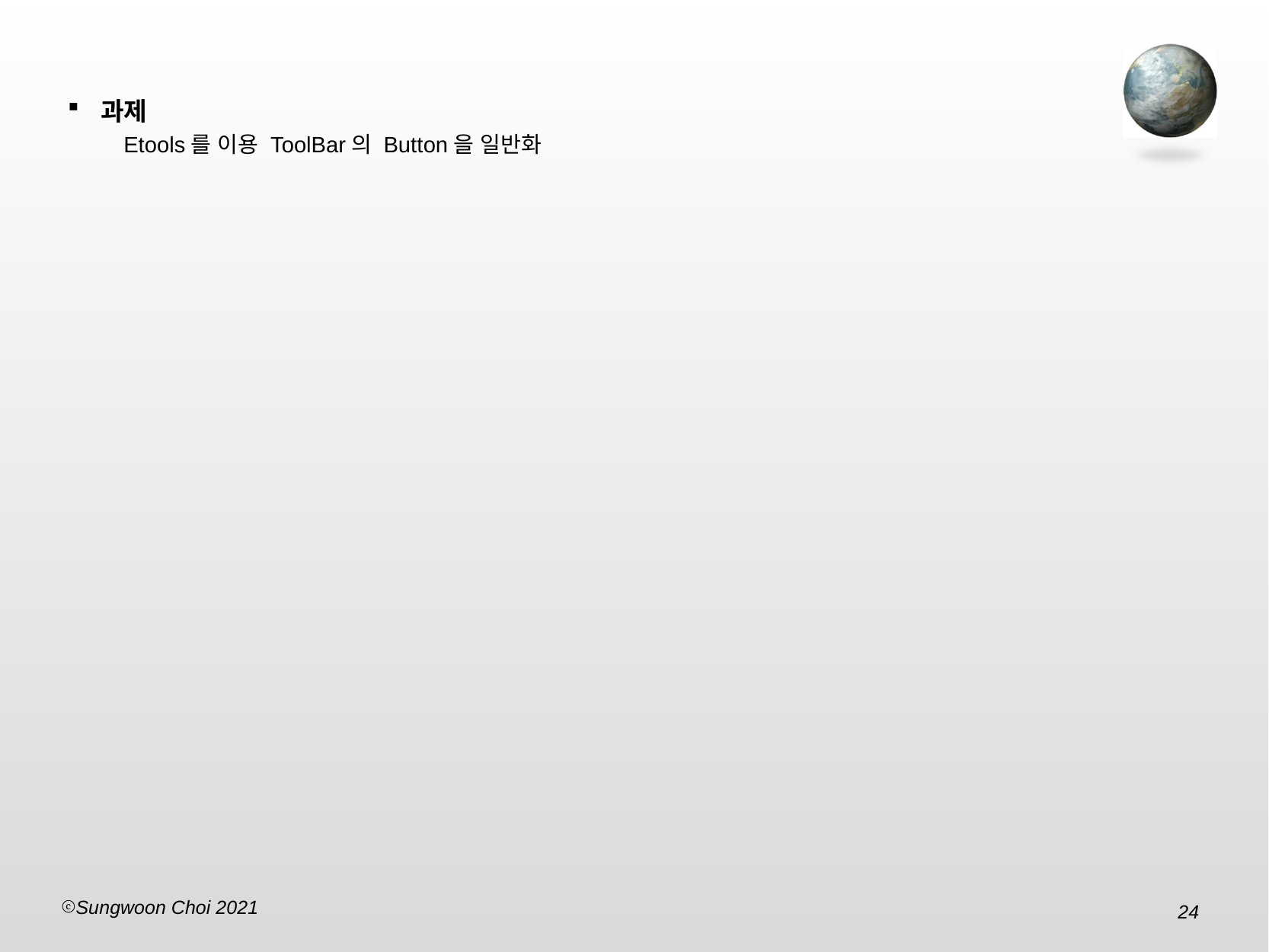

과제
Etools를 이용 ToolBar의 Button을 일반화

Sungwoon Choi 2021
24